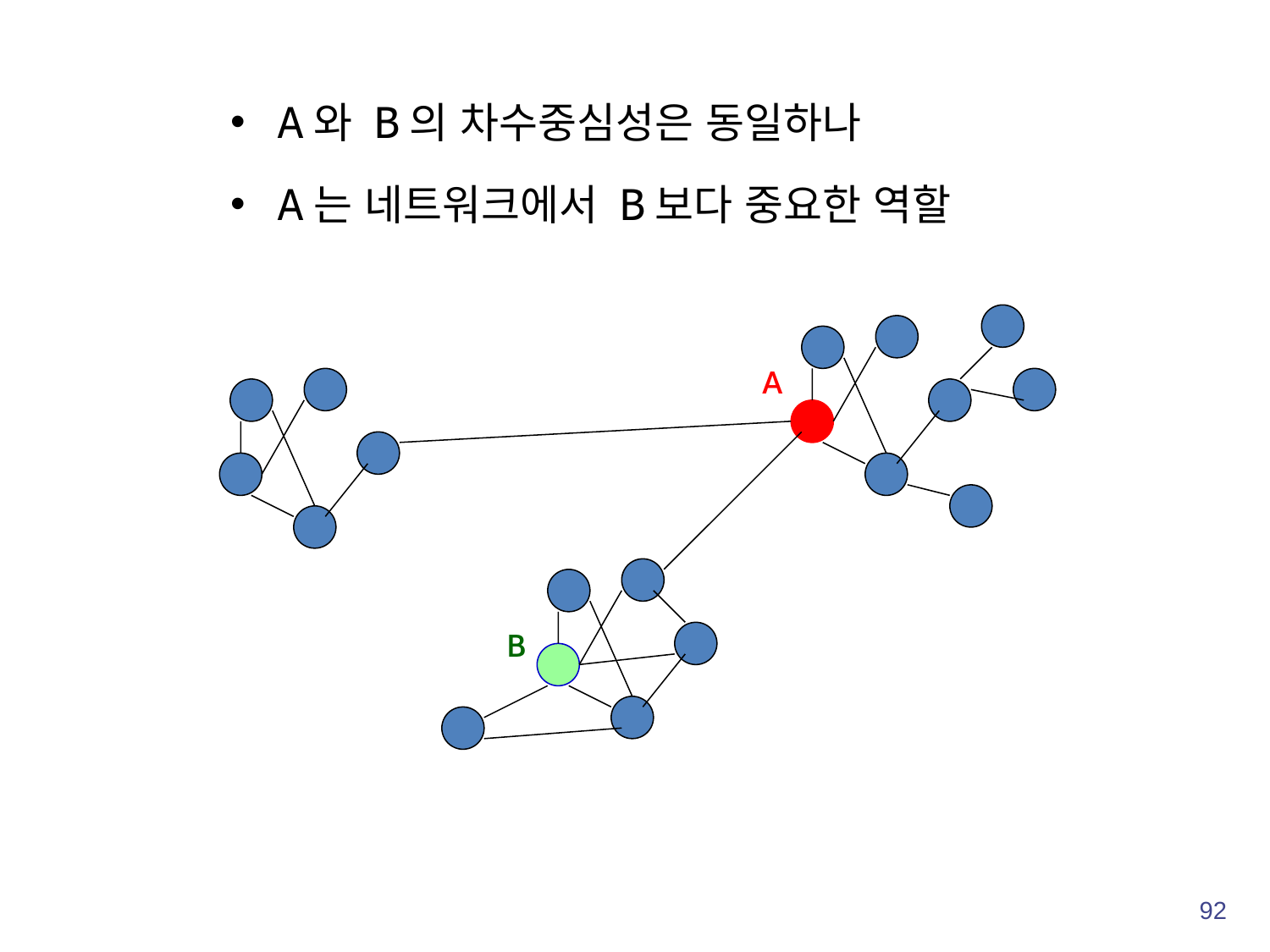

A와 B의 차수중심성은 동일하나
A는 네트워크에서 B보다 중요한 역할

A

B

92